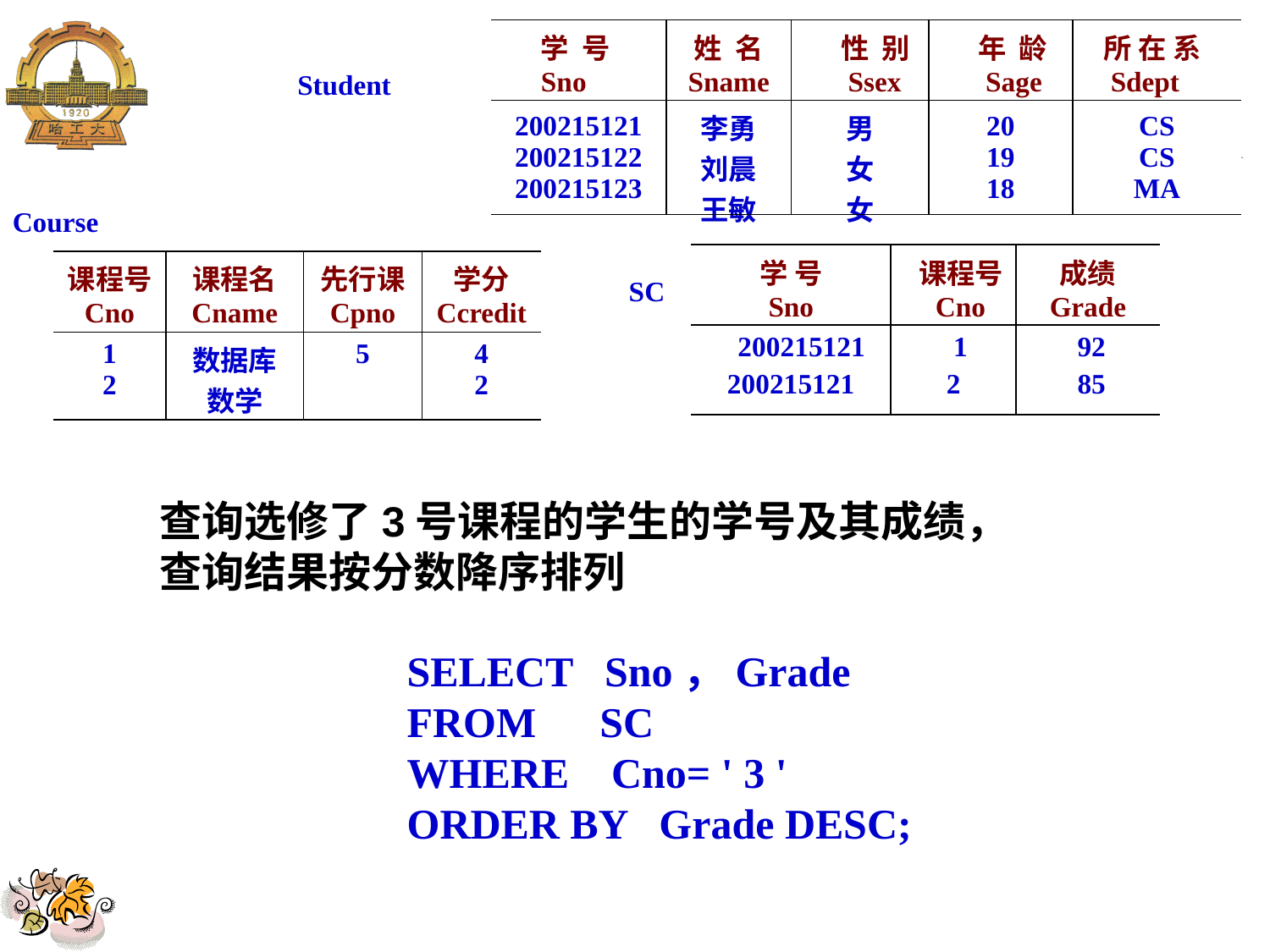

| 学 号 Sno | 姓 名 Sname | 性 别 Ssex | 年 龄 Sage | 所 在 系 Sdept |
| --- | --- | --- | --- | --- |
| 200215121 200215122 200215123 | 李勇 刘晨 王敏 | 男 女 女 | 20 19 18 | CS CS MA |
Student
Course
| 学 号 Sno | 课程号 Cno | 成绩 Grade |
| --- | --- | --- |
| 200215121 200215121 | 1 2 | 92 85 |
| 课程号 Cno | 课程名 Cname | 先行课 Cpno | 学分 Ccredit |
| --- | --- | --- | --- |
| 1 2 | 数据库 数学 | 5 | 4 2 |
SC
查询选修了3号课程的学生的学号及其成绩，查询结果按分数降序排列
SELECT   Sno，Grade
FROM      SC
WHERE    Cno= ' 3 '
ORDER BY   Grade DESC;